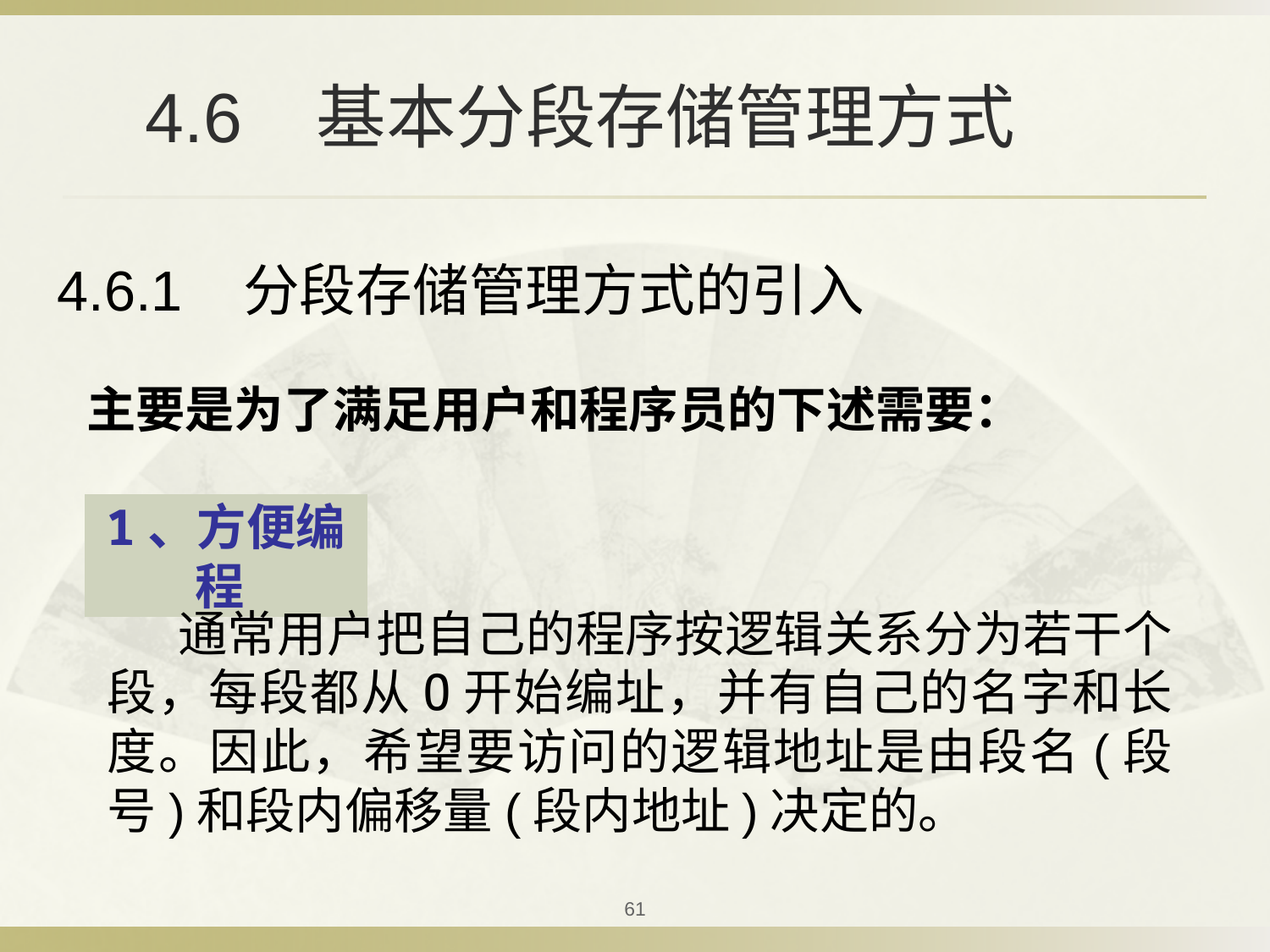

# 4.6   基本分段存储管理方式
4.6.1   分段存储管理方式的引入
主要是为了满足用户和程序员的下述需要：
1、方便编程
      通常用户把自己的程序按逻辑关系分为若干个段，每段都从0开始编址，并有自己的名字和长度。因此，希望要访问的逻辑地址是由段名(段号)和段内偏移量(段内地址)决定的。
61